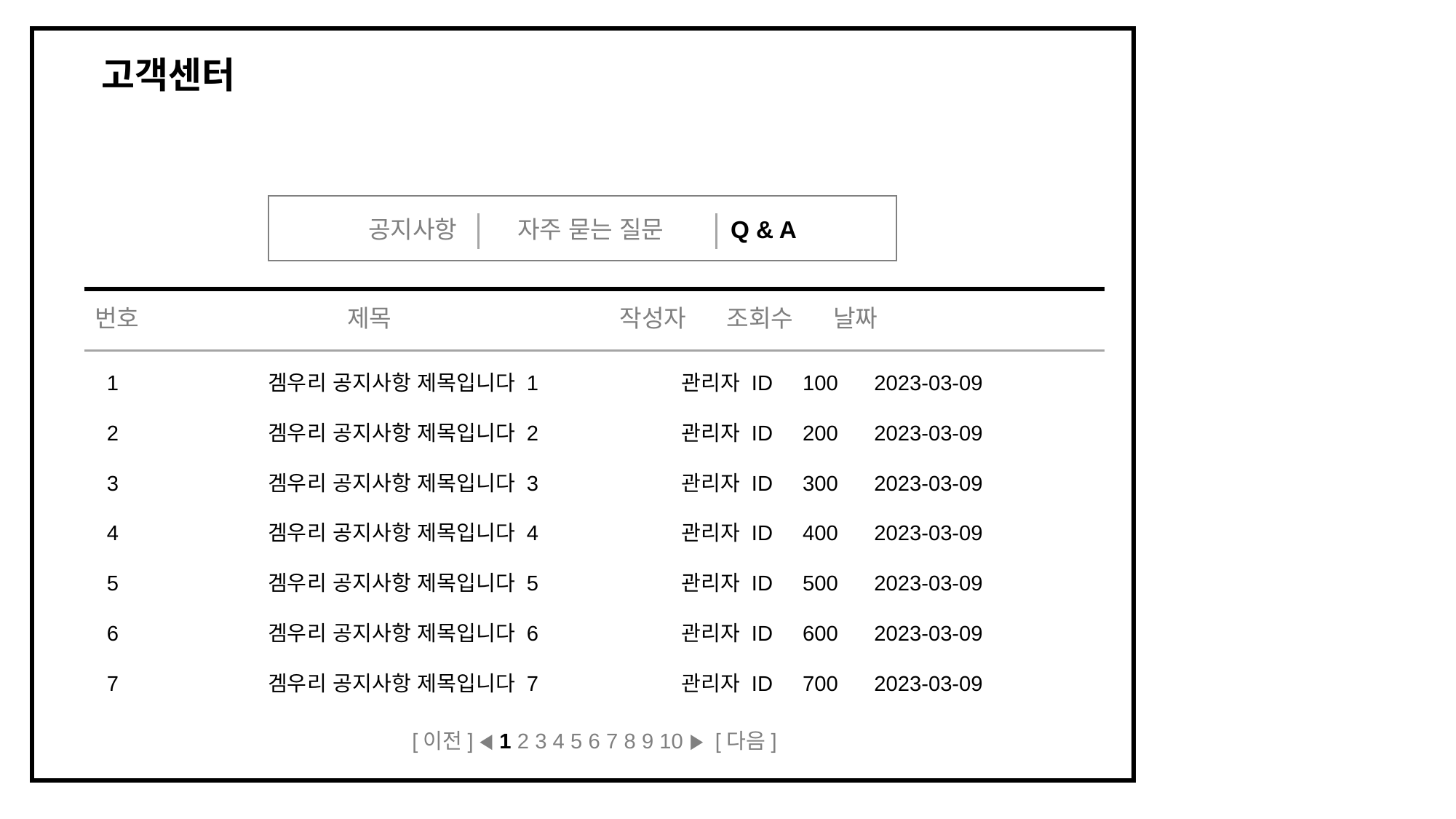

고객센터
공지사항         자주 묻는 질문         Q & A
번호                               제목                                  작성자      조회수      날짜
  1                        겜우리 공지사항 제목입니다 1                       관리자 ID     100      2023-03-09
  2                        겜우리 공지사항 제목입니다 2                       관리자 ID     200      2023-03-09
  3                        겜우리 공지사항 제목입니다 3                       관리자 ID     300      2023-03-09
  4                        겜우리 공지사항 제목입니다 4                       관리자 ID     400      2023-03-09
  5                        겜우리 공지사항 제목입니다 5                       관리자 ID     500      2023-03-09
  6                        겜우리 공지사항 제목입니다 6                       관리자 ID     600      2023-03-09
  7                        겜우리 공지사항 제목입니다 7                       관리자 ID     700      2023-03-09
[이전] ◀ 1 2 3 4 5 6 7 8 9 10 ▶  [다음]